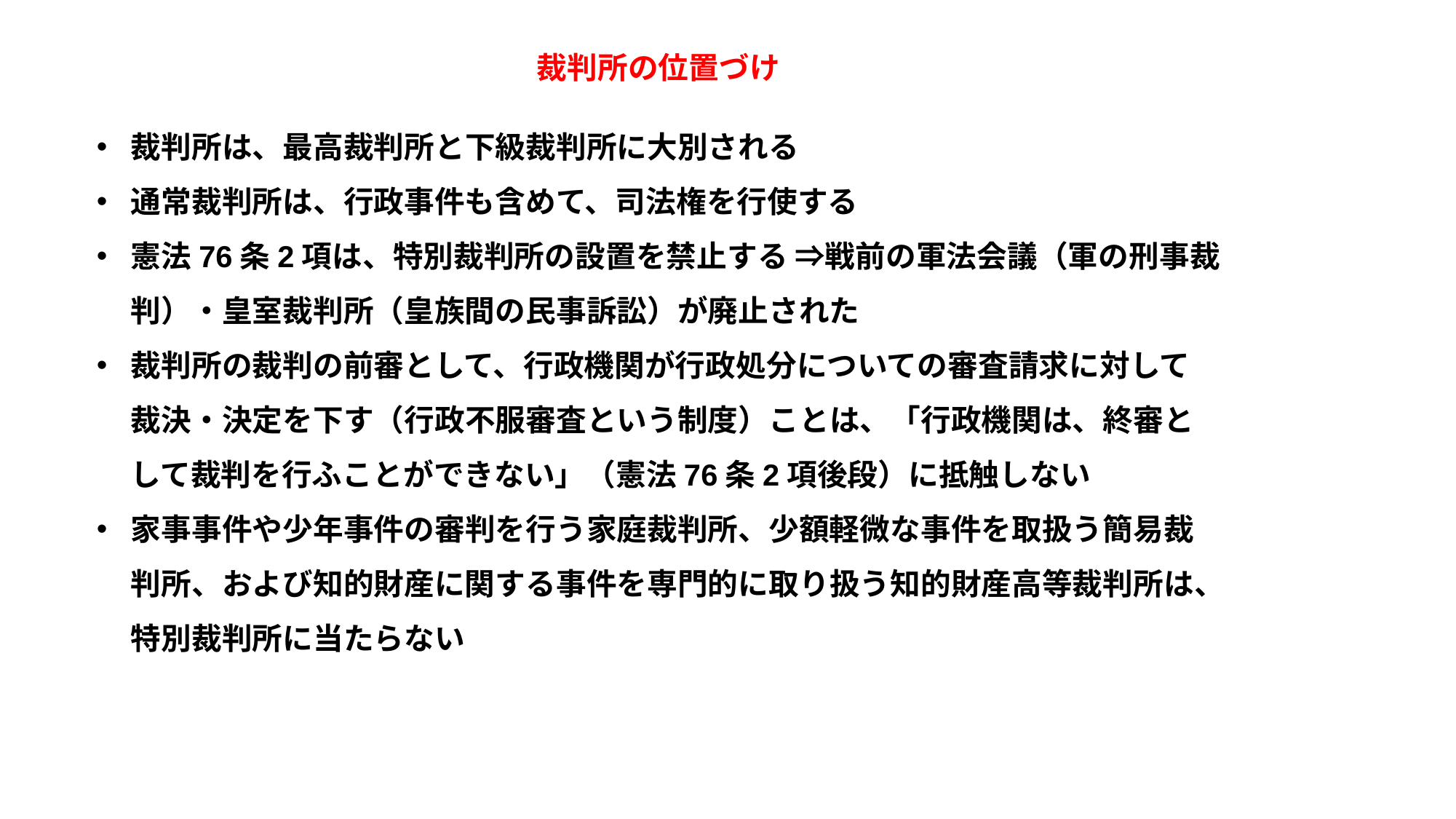

裁判所の位置づけ
裁判所は、最高裁判所と下級裁判所に大別される
通常裁判所は、行政事件も含めて、司法権を行使する
憲法76条2項は、特別裁判所の設置を禁止する ⇒戦前の軍法会議（軍の刑事裁判）・皇室裁判所（皇族間の民事訴訟）が廃止された
裁判所の裁判の前審として、行政機関が行政処分についての審査請求に対して裁決・決定を下す（行政不服審査という制度）ことは、「行政機関は、終審として裁判を行ふことができない」（憲法76条2項後段）に抵触しない
家事事件や少年事件の審判を行う家庭裁判所、少額軽微な事件を取扱う簡易裁判所、および知的財産に関する事件を専門的に取り扱う知的財産高等裁判所は、特別裁判所に当たらない